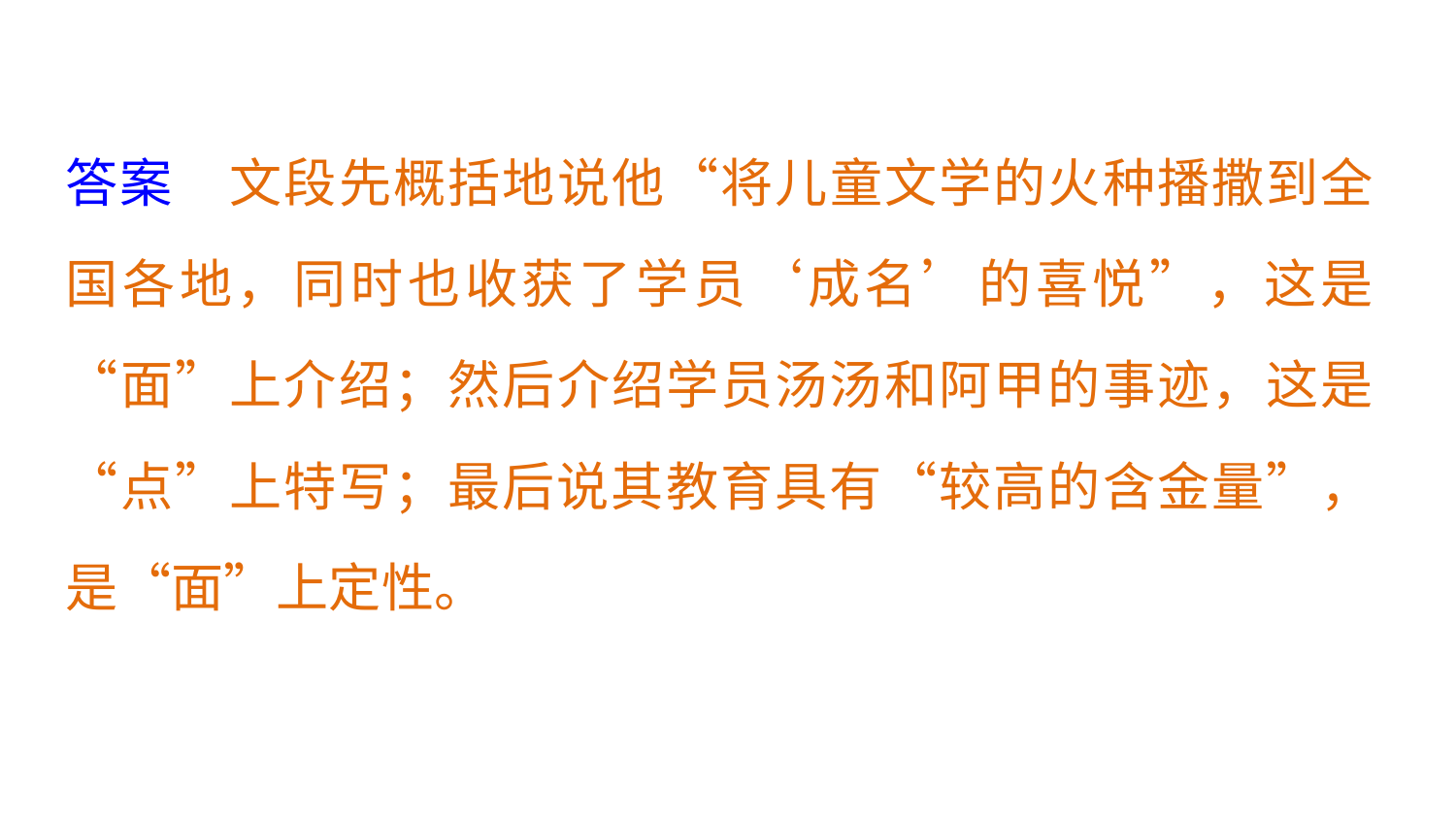

答案　文段先概括地说他“将儿童文学的火种播撒到全国各地，同时也收获了学员‘成名’的喜悦”，这是“面”上介绍；然后介绍学员汤汤和阿甲的事迹，这是“点”上特写；最后说其教育具有“较高的含金量”，是“面”上定性。